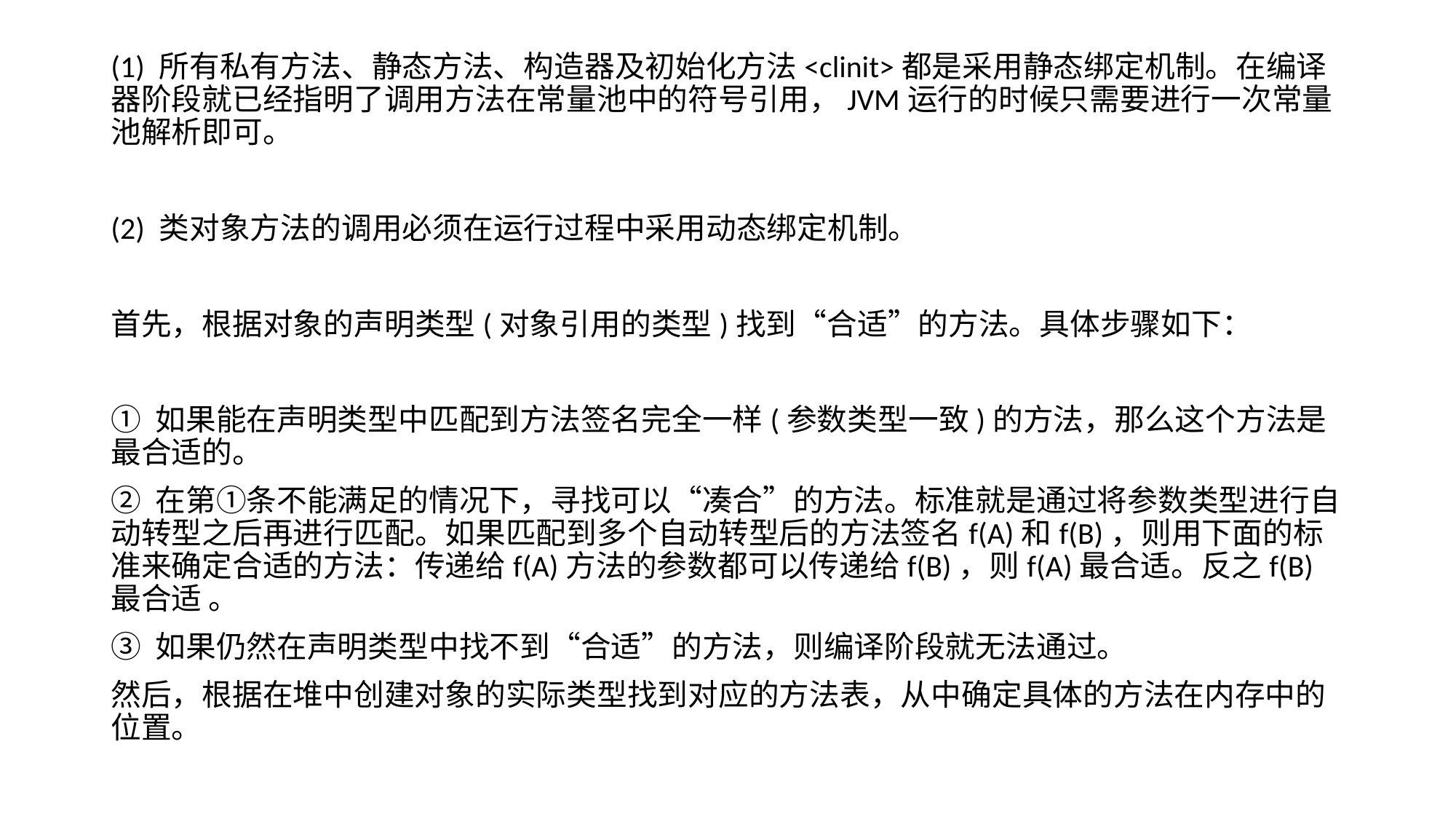

(1) 所有私有方法、静态方法、构造器及初始化方法<clinit>都是采用静态绑定机制。在编译器阶段就已经指明了调用方法在常量池中的符号引用，JVM运行的时候只需要进行一次常量池解析即可。

(2) 类对象方法的调用必须在运行过程中采用动态绑定机制。

首先，根据对象的声明类型(对象引用的类型)找到“合适”的方法。具体步骤如下：

① 如果能在声明类型中匹配到方法签名完全一样(参数类型一致)的方法，那么这个方法是最合适的。
② 在第①条不能满足的情况下，寻找可以“凑合”的方法。标准就是通过将参数类型进行自动转型之后再进行匹配。如果匹配到多个自动转型后的方法签名f(A)和f(B)，则用下面的标准来确定合适的方法：传递给f(A)方法的参数都可以传递给f(B)，则f(A)最合适。反之f(B)最合适 。
③ 如果仍然在声明类型中找不到“合适”的方法，则编译阶段就无法通过。
然后，根据在堆中创建对象的实际类型找到对应的方法表，从中确定具体的方法在内存中的位置。